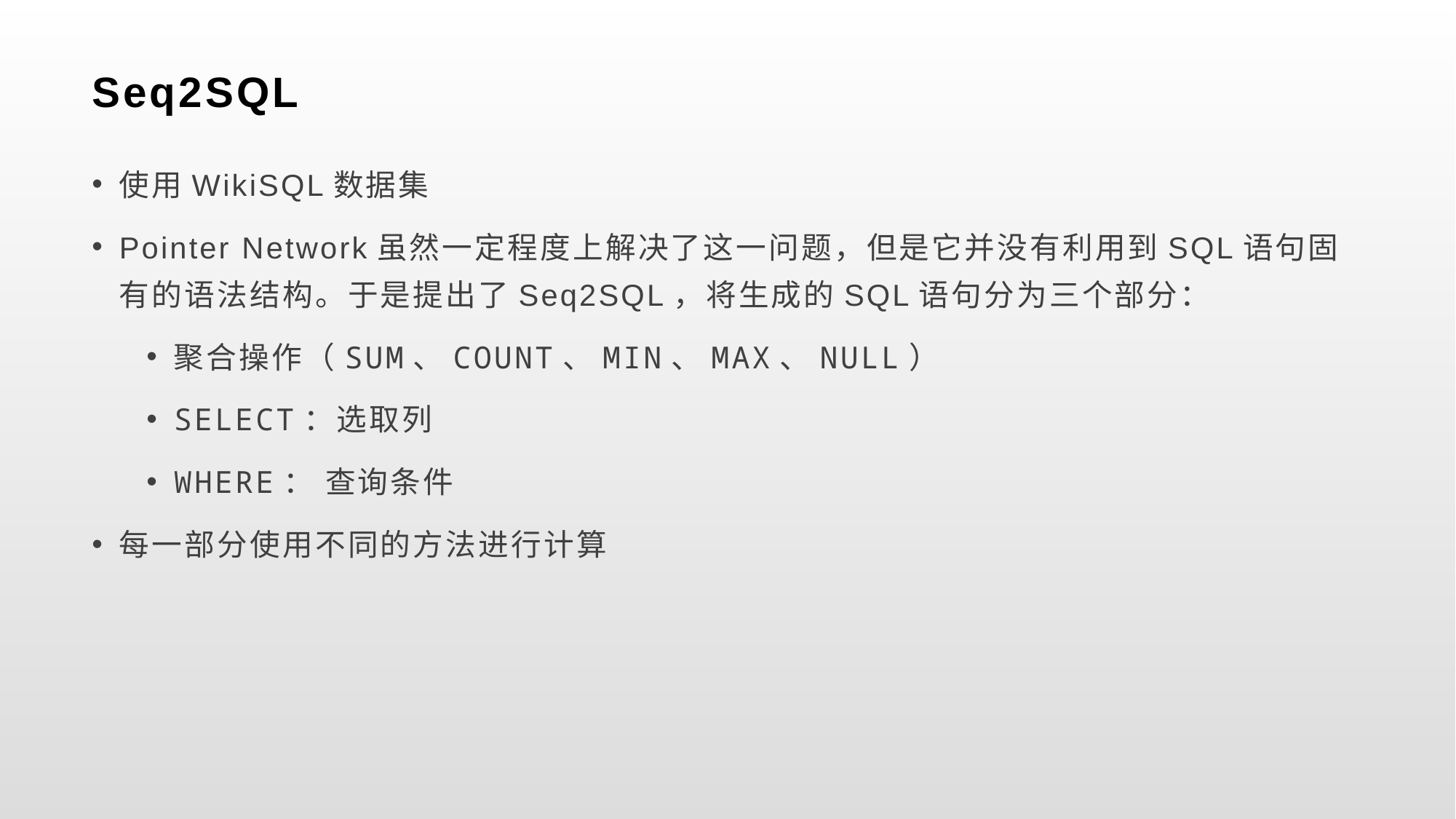

# Seq2SQL
使用WikiSQL数据集
Pointer Network虽然一定程度上解决了这一问题，但是它并没有利用到SQL语句固有的语法结构。于是提出了Seq2SQL，将生成的SQL语句分为三个部分：
聚合操作（SUM、COUNT、MIN、MAX、NULL）
SELECT：选取列
WHERE： 查询条件
每一部分使用不同的方法进行计算